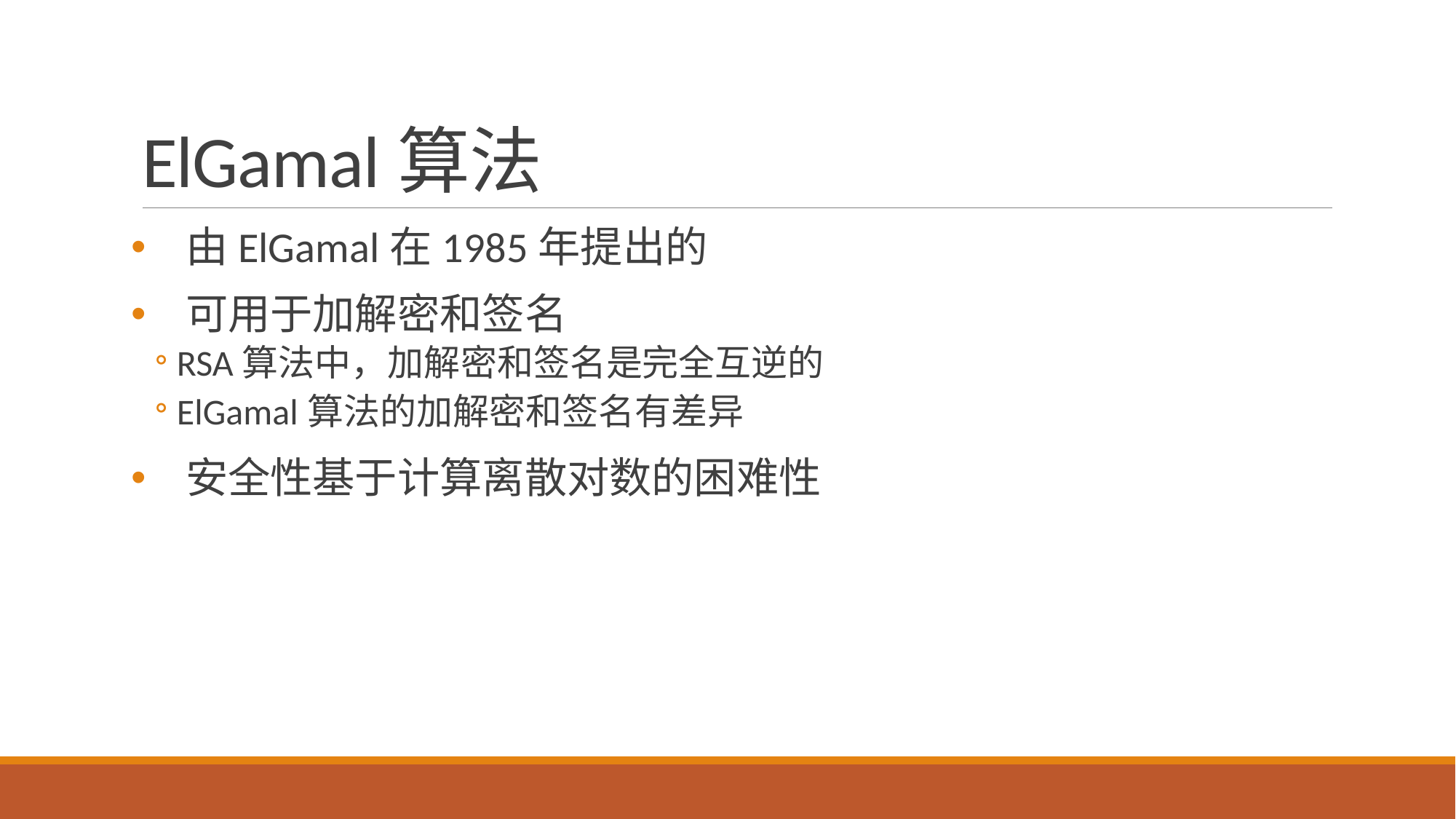

# ElGamal算法
由ElGamal在1985年提出的
可用于加解密和签名
RSA算法中，加解密和签名是完全互逆的
ElGamal算法的加解密和签名有差异
安全性基于计算离散对数的困难性
80